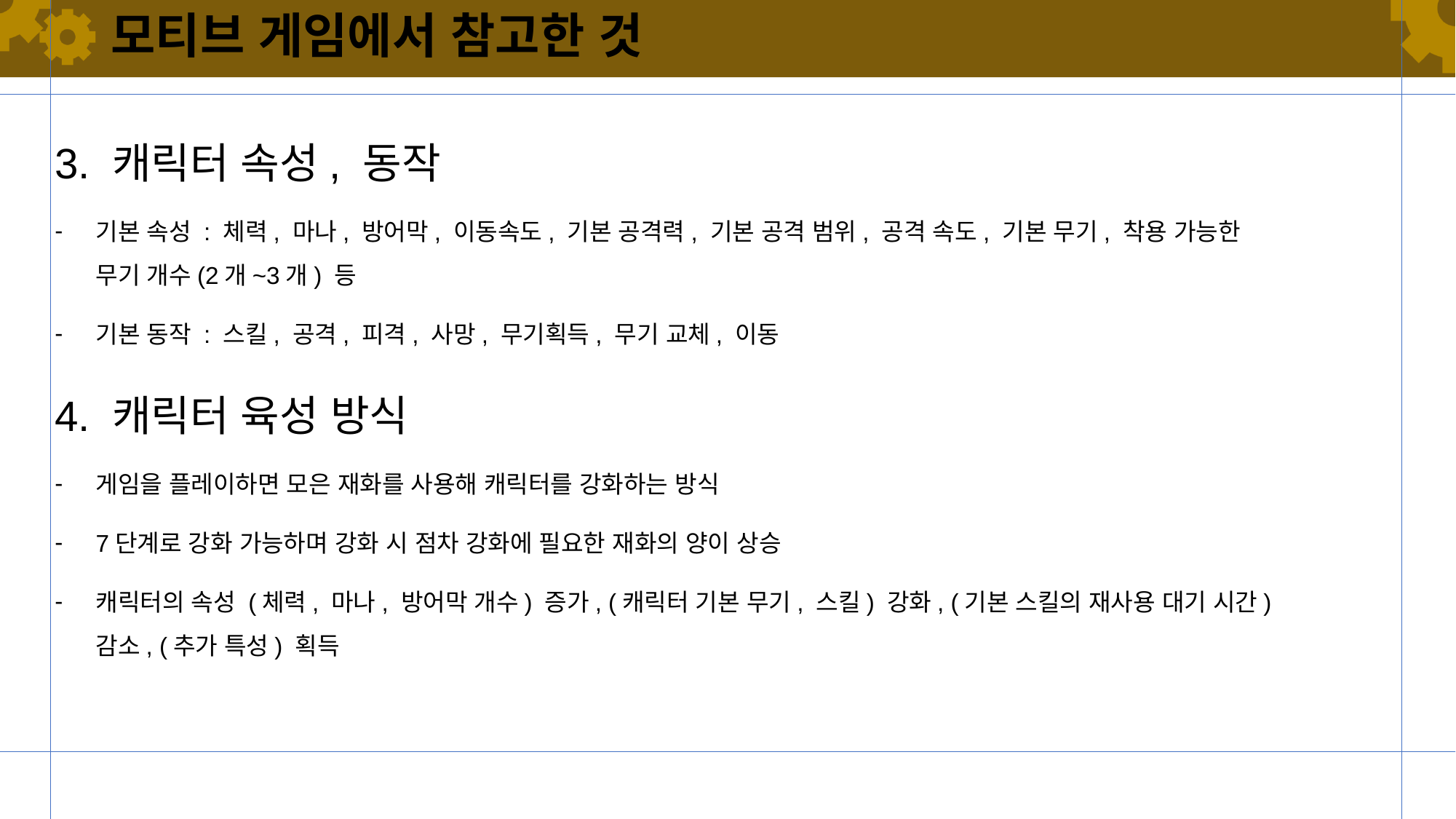

# 모티브 게임에서 참고한 것
3. 캐릭터 속성, 동작
기본 속성 : 체력, 마나, 방어막, 이동속도, 기본 공격력, 기본 공격 범위, 공격 속도, 기본 무기, 착용 가능한 무기 개수(2개~3개) 등
기본 동작 : 스킬, 공격, 피격, 사망, 무기획득, 무기 교체, 이동
4. 캐릭터 육성 방식
게임을 플레이하면 모은 재화를 사용해 캐릭터를 강화하는 방식
7단계로 강화 가능하며 강화 시 점차 강화에 필요한 재화의 양이 상승
캐릭터의 속성 (체력, 마나, 방어막 개수) 증가, (캐릭터 기본 무기, 스킬) 강화, (기본 스킬의 재사용 대기 시간) 감소, (추가 특성) 획득